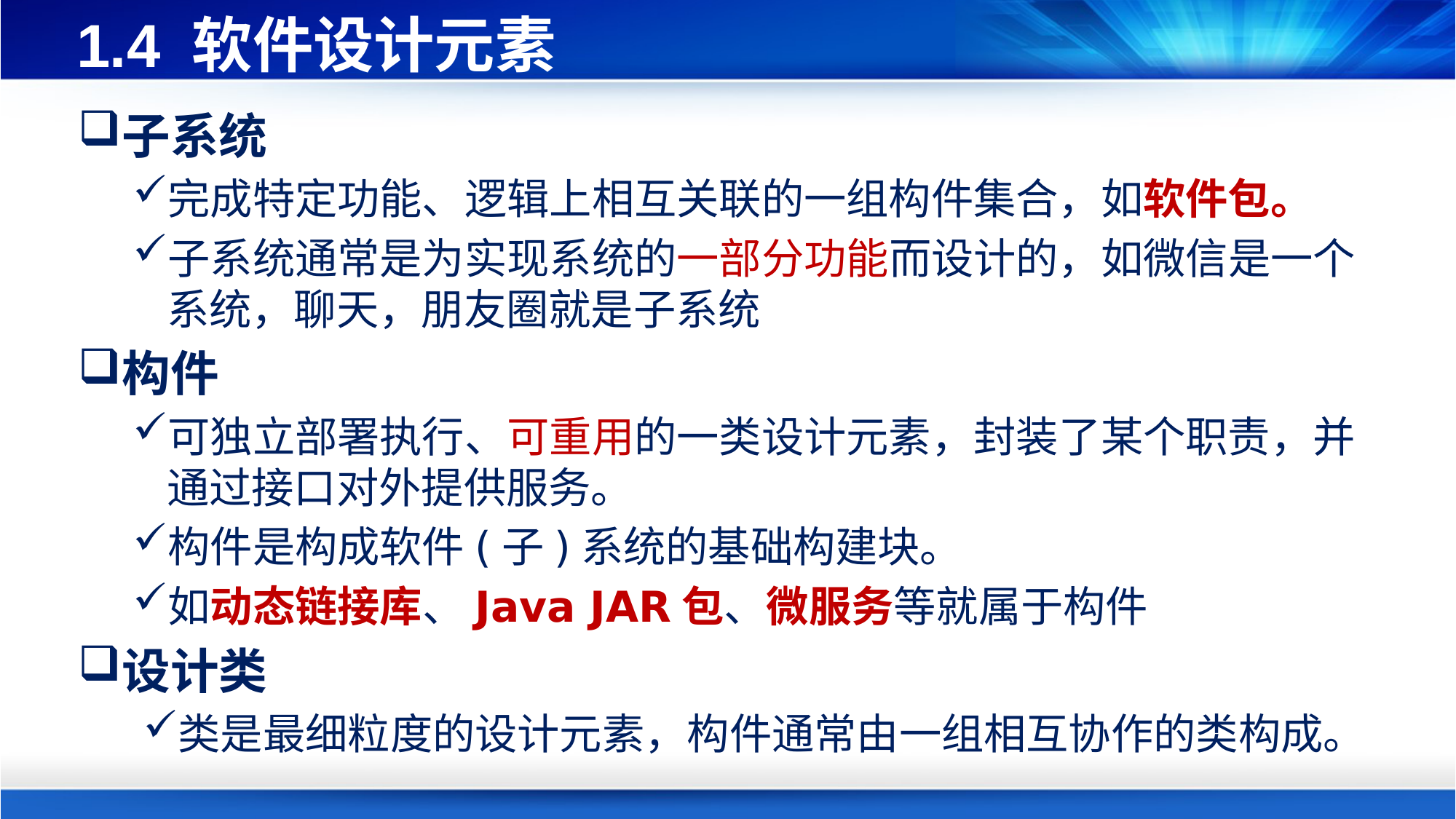

# 1.4 软件设计元素
子系统
完成特定功能、逻辑上相互关联的一组构件集合，如软件包。
子系统通常是为实现系统的一部分功能而设计的，如微信是一个系统，聊天，朋友圈就是子系统
构件
可独立部署执行、可重用的一类设计元素，封装了某个职责，并通过接口对外提供服务。
构件是构成软件(子)系统的基础构建块。
如动态链接库、Java JAR包、微服务等就属于构件
设计类
类是最细粒度的设计元素，构件通常由一组相互协作的类构成。